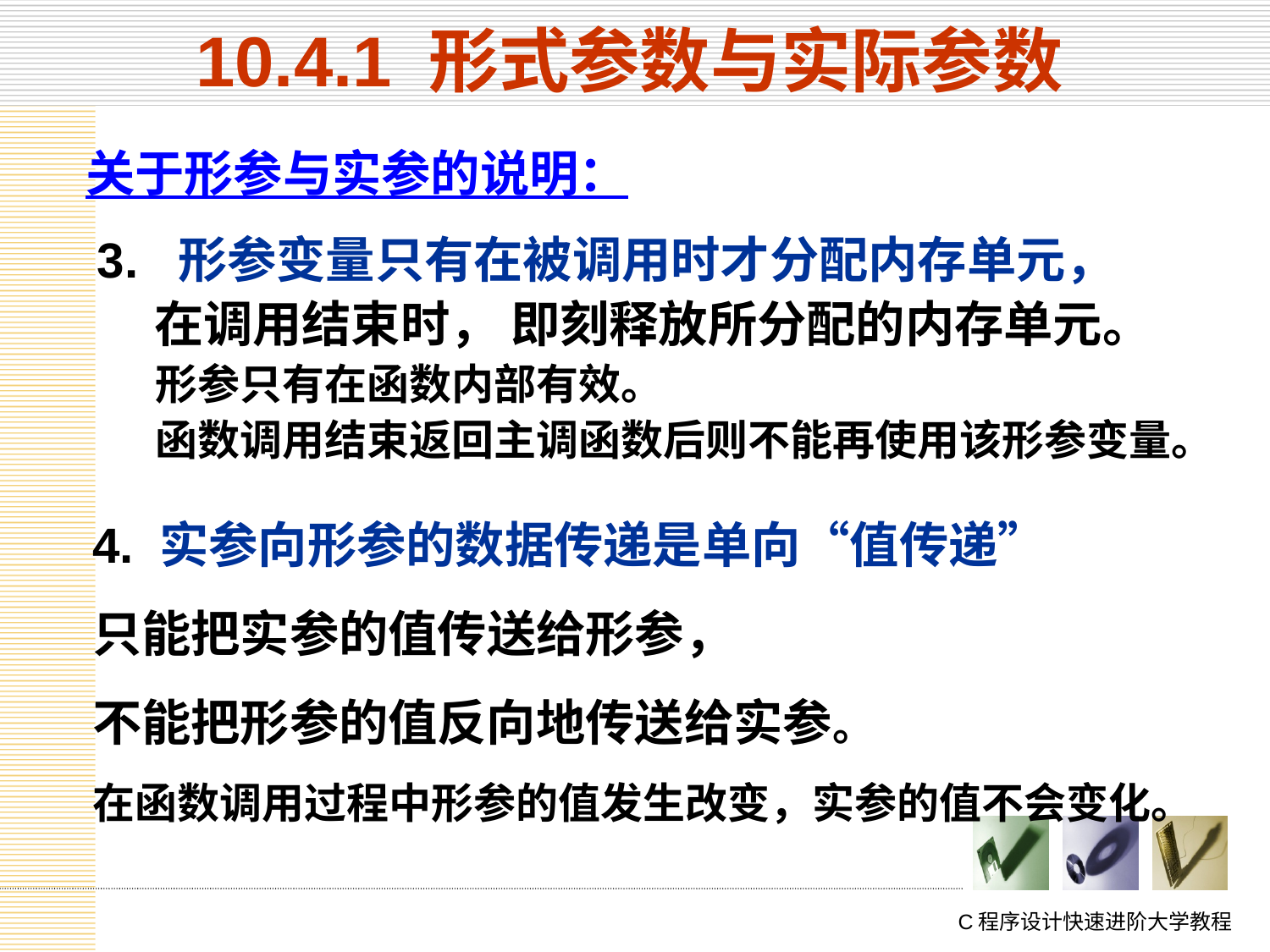

# 10.4.1 形式参数与实际参数
关于形参与实参的说明：
3.  形参变量只有在被调用时才分配内存单元，
    在调用结束时， 即刻释放所分配的内存单元。
     形参只有在函数内部有效。
     函数调用结束返回主调函数后则不能再使用该形参变量。
4. 实参向形参的数据传递是单向“值传递”
只能把实参的值传送给形参，
不能把形参的值反向地传送给实参。
在函数调用过程中形参的值发生改变，实参的值不会变化。
37
C程序设计快速进阶大学教程